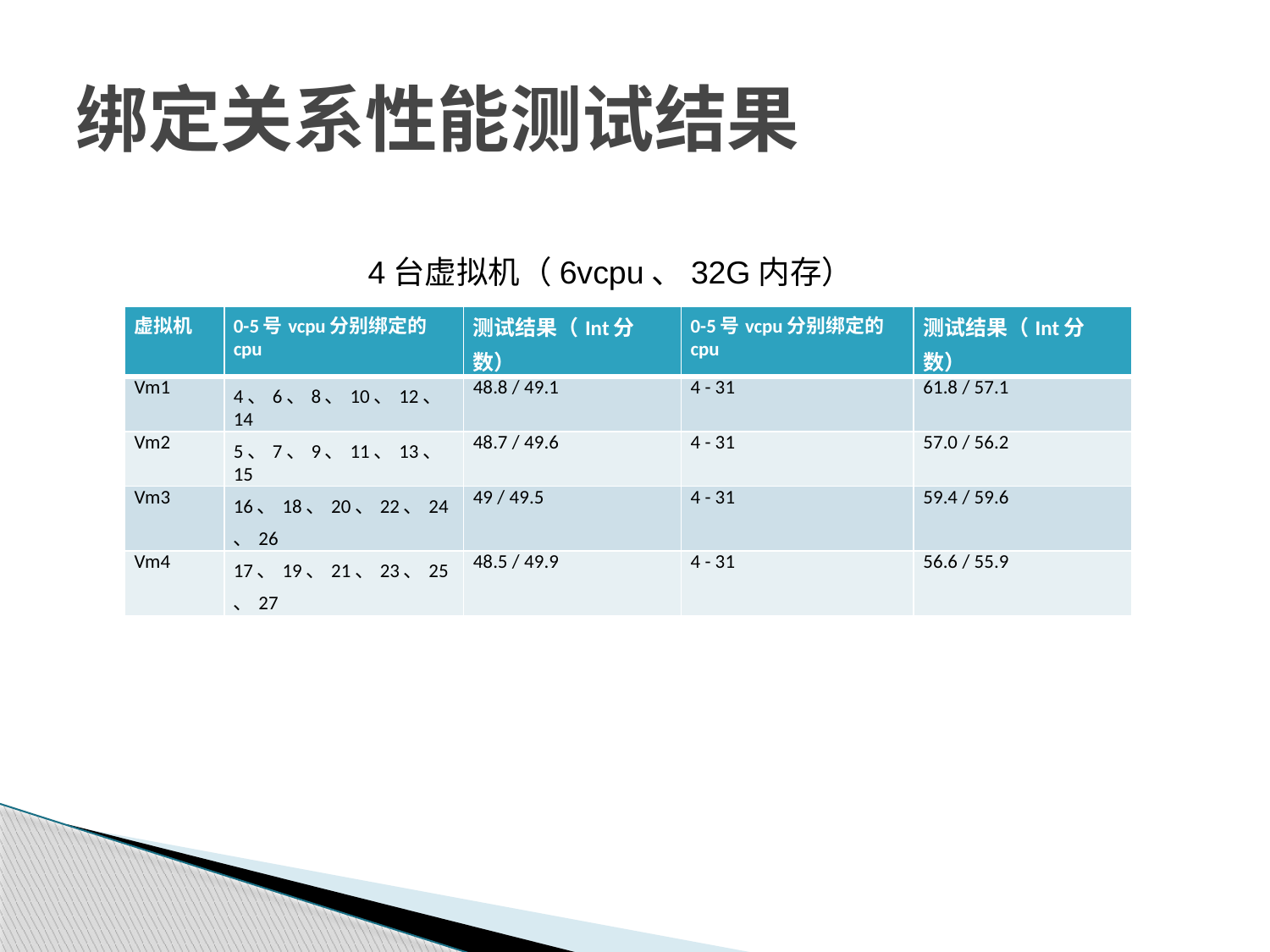

# 绑定关系性能测试结果
4台虚拟机（6vcpu、32G内存）
| 虚拟机 | 0-5号vcpu分别绑定的cpu | 测试结果（Int分数） | 0-5号vcpu分别绑定的cpu | 测试结果（Int分数） |
| --- | --- | --- | --- | --- |
| Vm1 | 4、6、8、10、12、14 | 48.8 / 49.1 | 4 - 31 | 61.8 / 57.1 |
| Vm2 | 5、7、9、11、13、15 | 48.7 / 49.6 | 4 - 31 | 57.0 / 56.2 |
| Vm3 | 16、18、20、22、24、26 | 49 / 49.5 | 4 - 31 | 59.4 / 59.6 |
| Vm4 | 17、19、21、23、25、27 | 48.5 / 49.9 | 4 - 31 | 56.6 / 55.9 |